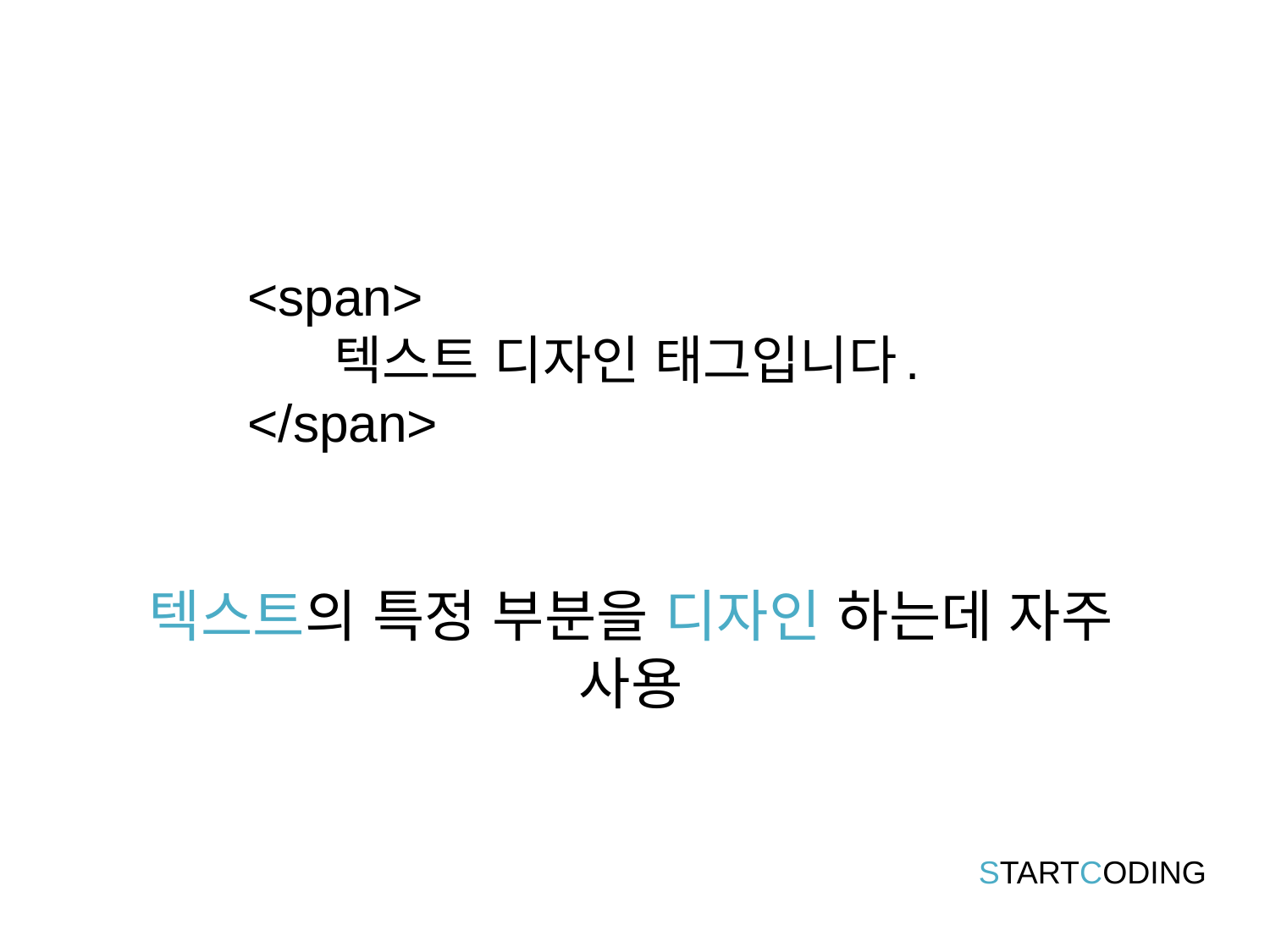

# <span> 텍스트 디자인 태그입니다. </span>
텍스트의 특정 부분을 디자인 하는데 자주 사용
STARTCODING